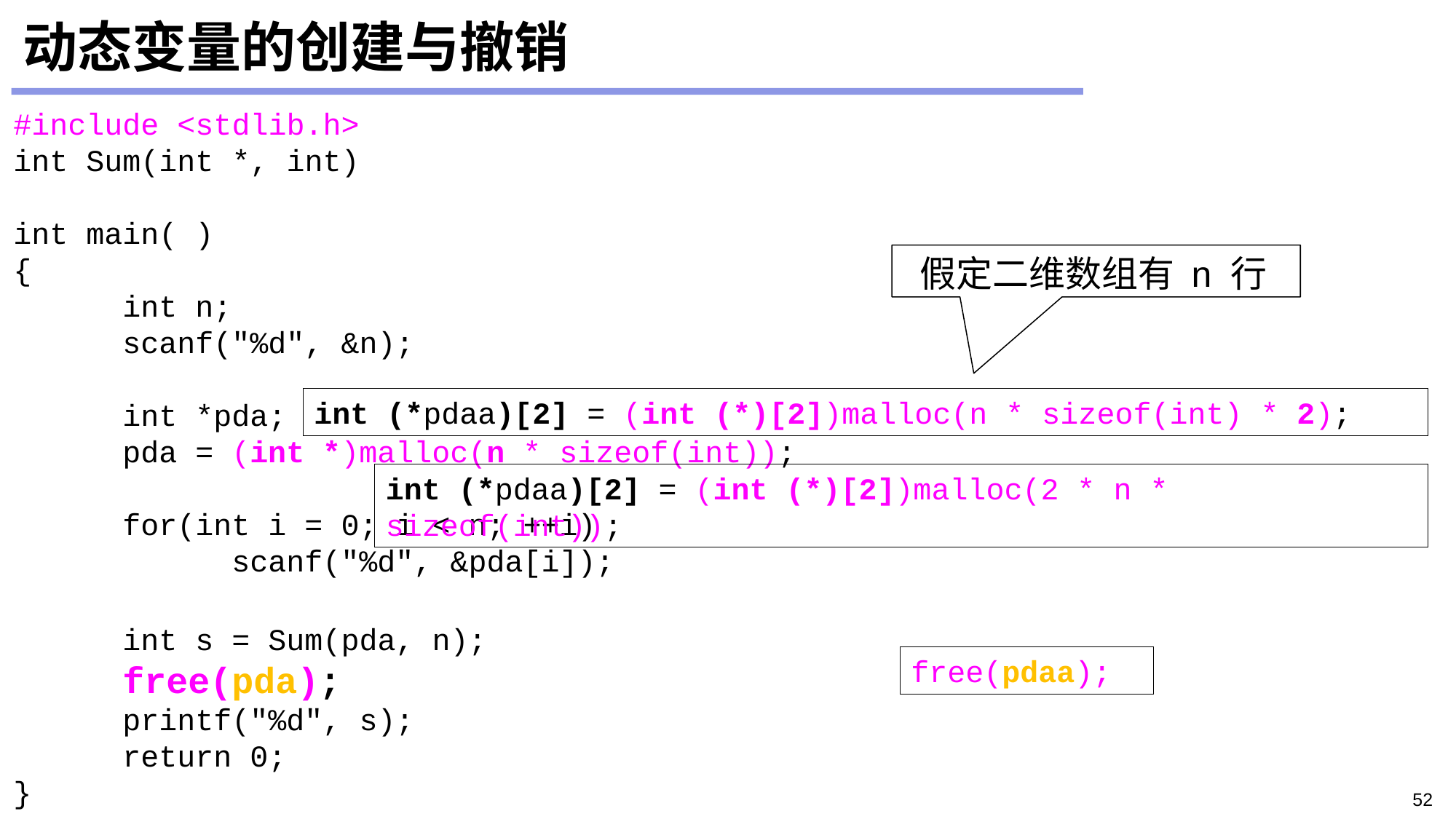

# 动态变量的创建与撤销
#include <stdlib.h>
int Sum(int *, int)

int main( )
{
	int n;
	scanf("%d", &n);

	int *pda;
	pda = (int *)malloc(n * sizeof(int));

	for(int i = 0; i < n; ++i)
		scanf("%d", &pda[i]);

	int s = Sum(pda, n);
	free(pda);
	printf("%d", s);
	return 0;
}
 假定二维数组有 n 行
int (*pdaa)[2] = (int (*)[2])malloc(n * sizeof(int) * 2);
int (*pdaa)[2] = (int (*)[2])malloc(2 * n * sizeof(int));
free(pdaa);
52